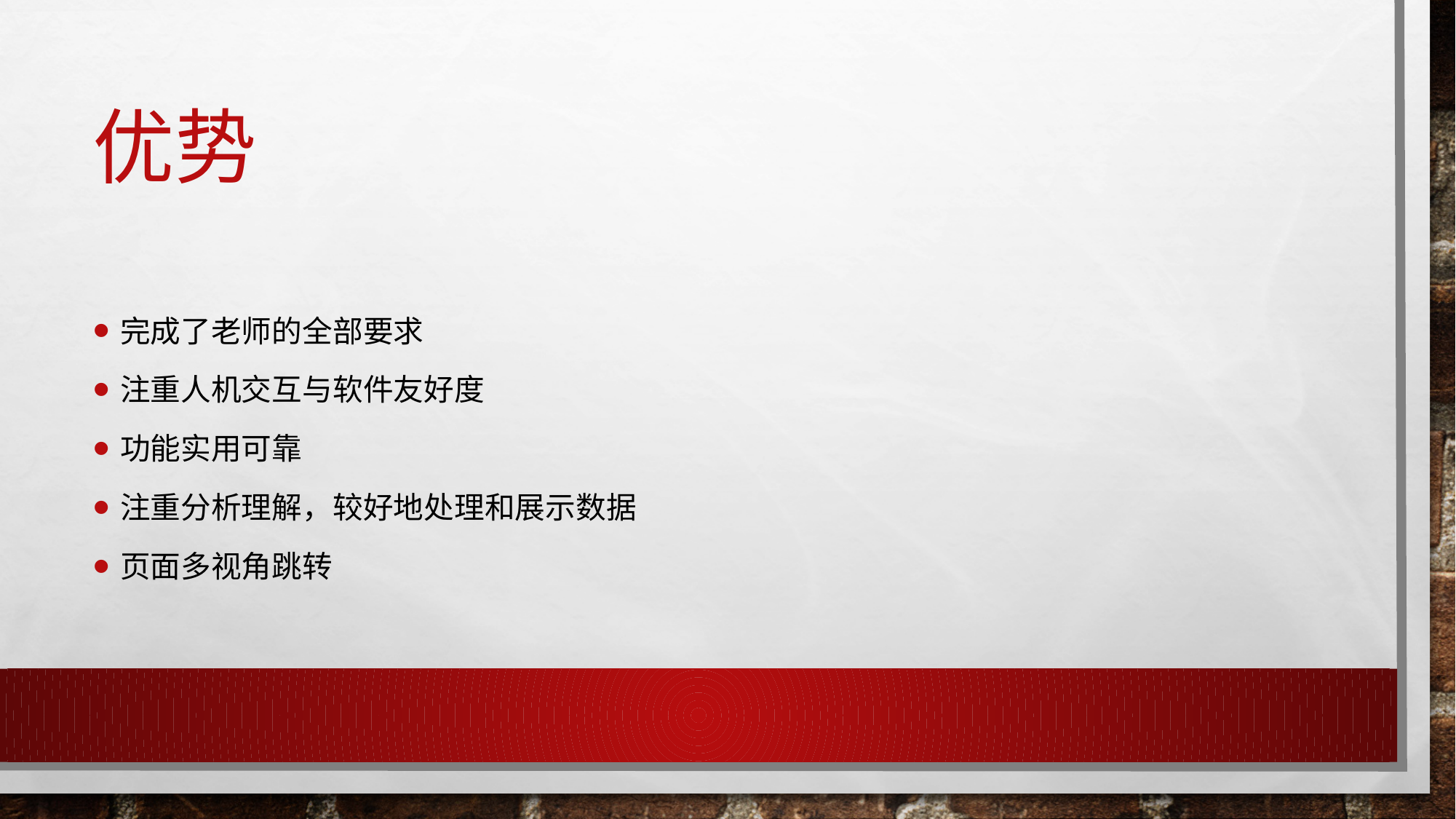

# 优势
完成了老师的全部要求
注重人机交互与软件友好度
功能实用可靠
注重分析理解，较好地处理和展示数据
页面多视角跳转